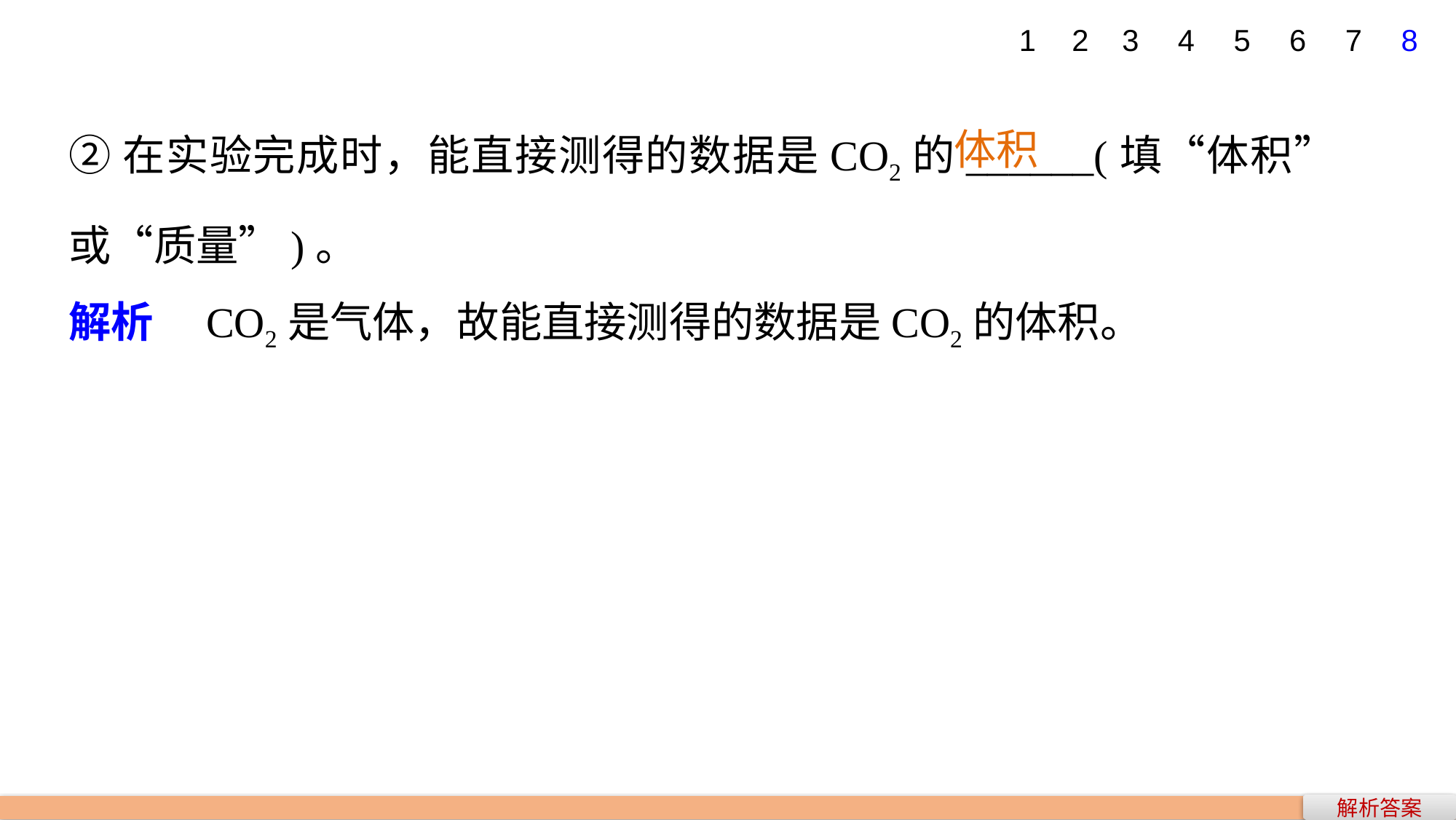

1
2
3
4
5
6
7
8
②在实验完成时，能直接测得的数据是CO2的______(填“体积”或“质量”)。
解析　CO2是气体，故能直接测得的数据是CO2的体积。
体积
解析答案